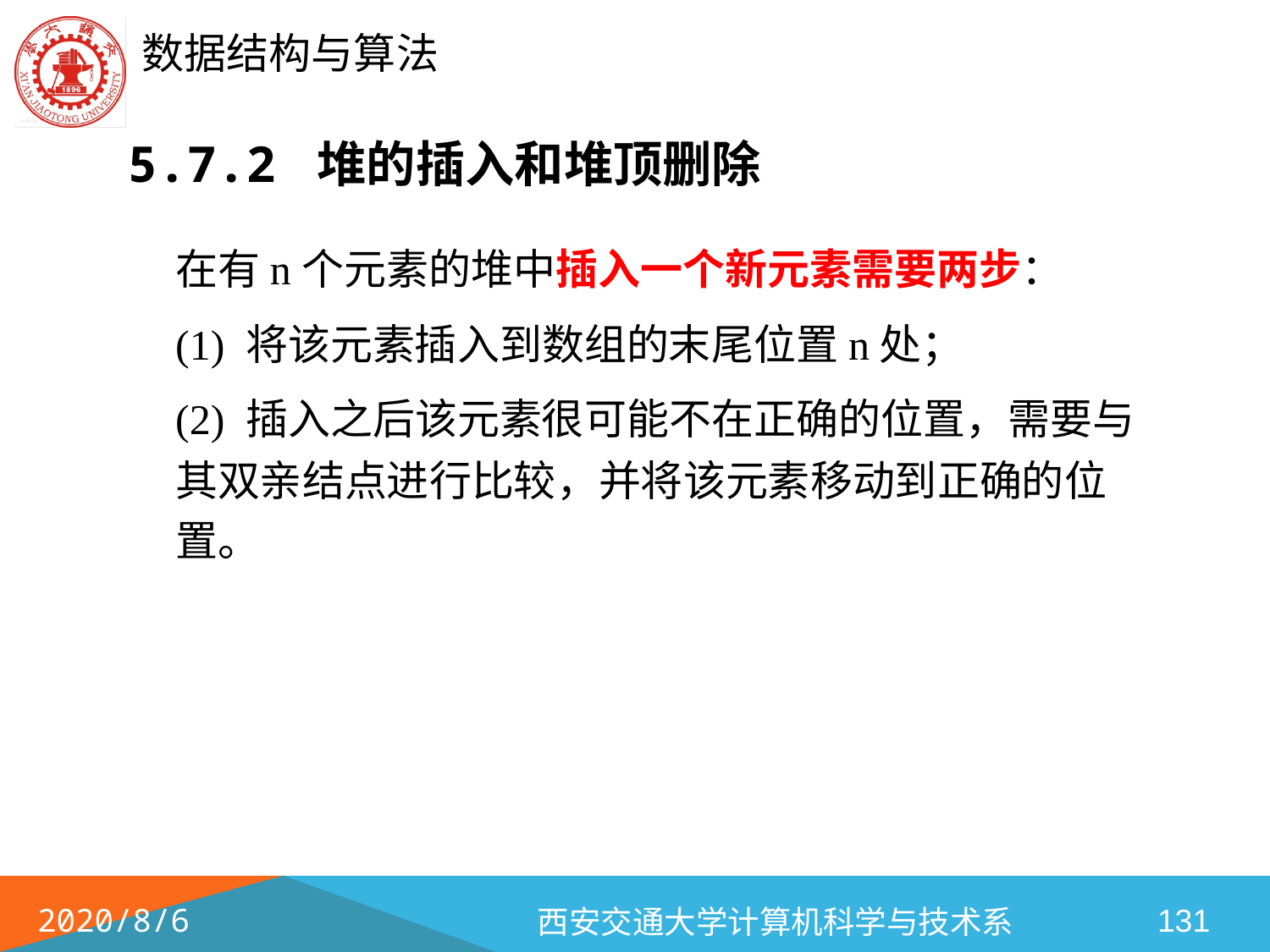

# 5.7.2 堆的插入和堆顶删除
	在有n个元素的堆中插入一个新元素需要两步：
	(1) 将该元素插入到数组的末尾位置n处；
	(2) 插入之后该元素很可能不在正确的位置，需要与其双亲结点进行比较，并将该元素移动到正确的位置。